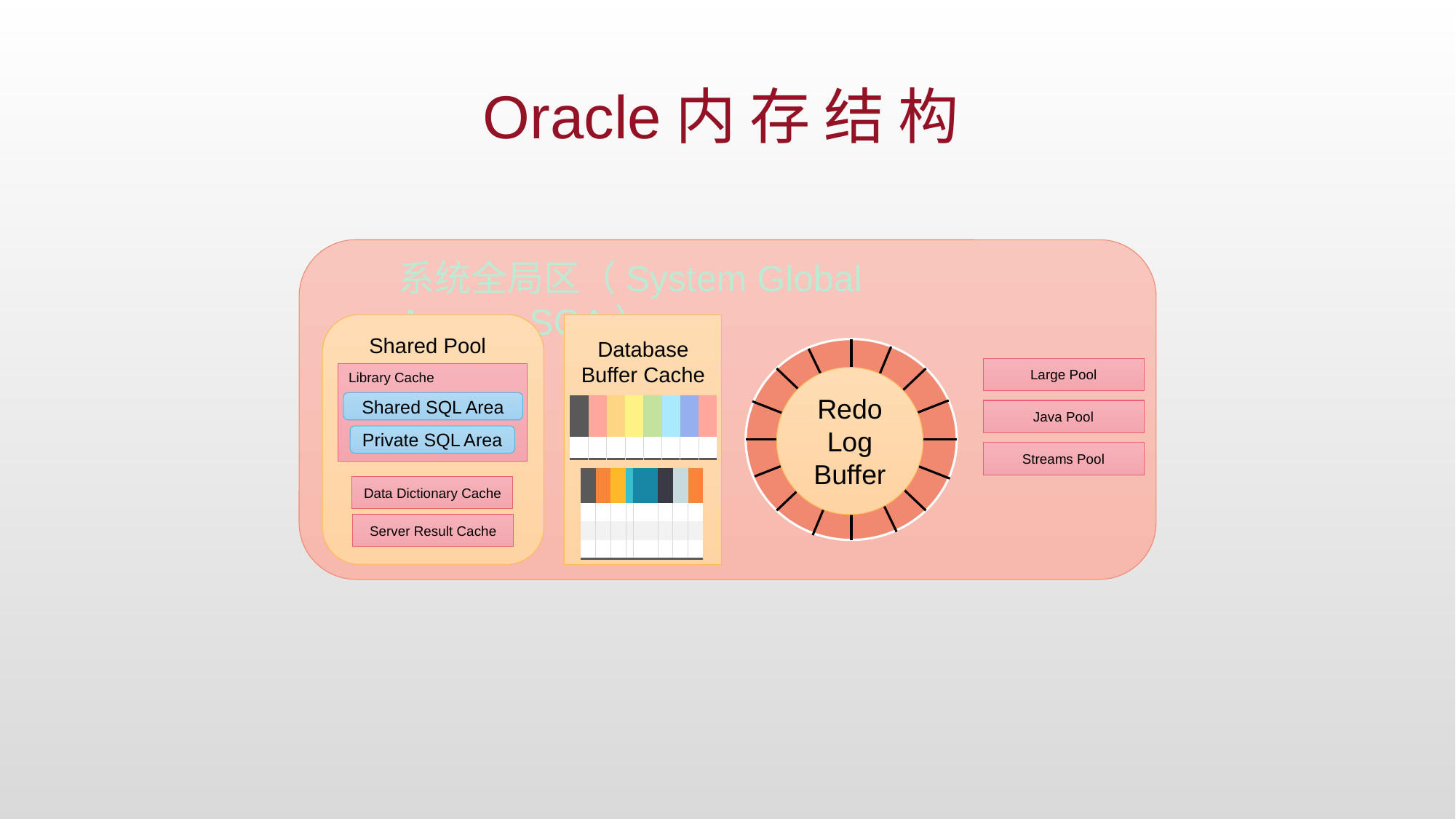

Oracle内 存 结 构

系统全局区（System Global Area，SGA）

Shared Pool
Database Buffer Cache

Large Pool
Library Cache
Redo
Log
Buffer
Shared SQL Area
|  |  |  |  |  |  |  |  |
| --- | --- | --- | --- | --- | --- | --- | --- |
|  |  |  |  |  |  |  |  |
Java Pool
Private SQL Area
Streams Pool
|  |  |  |  |  |  |  |  |
| --- | --- | --- | --- | --- | --- | --- | --- |
|  |  |  |  |  |  |  |  |
|  |  |  |  |  |  |  |  |
|  |  |  |  |  |  |  |  |
Data Dictionary Cache
Server Result Cache